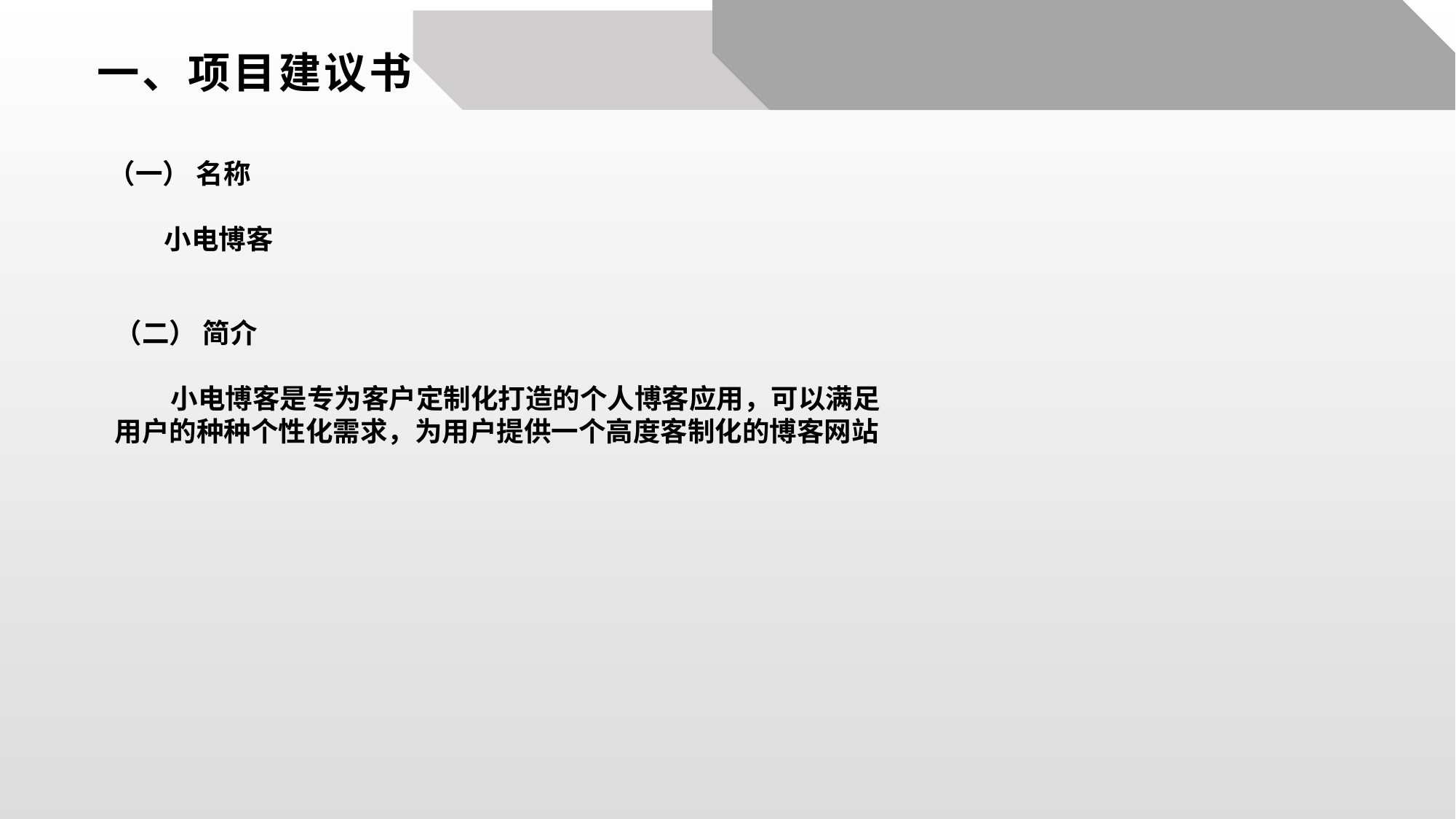

一、项目建议书
（一） 名称

        小电博客
（二） 简介

        小电博客是专为客户定制化打造的个人博客应用，可以满足
用户的种种个性化需求，为用户提供一个高度客制化的博客网站